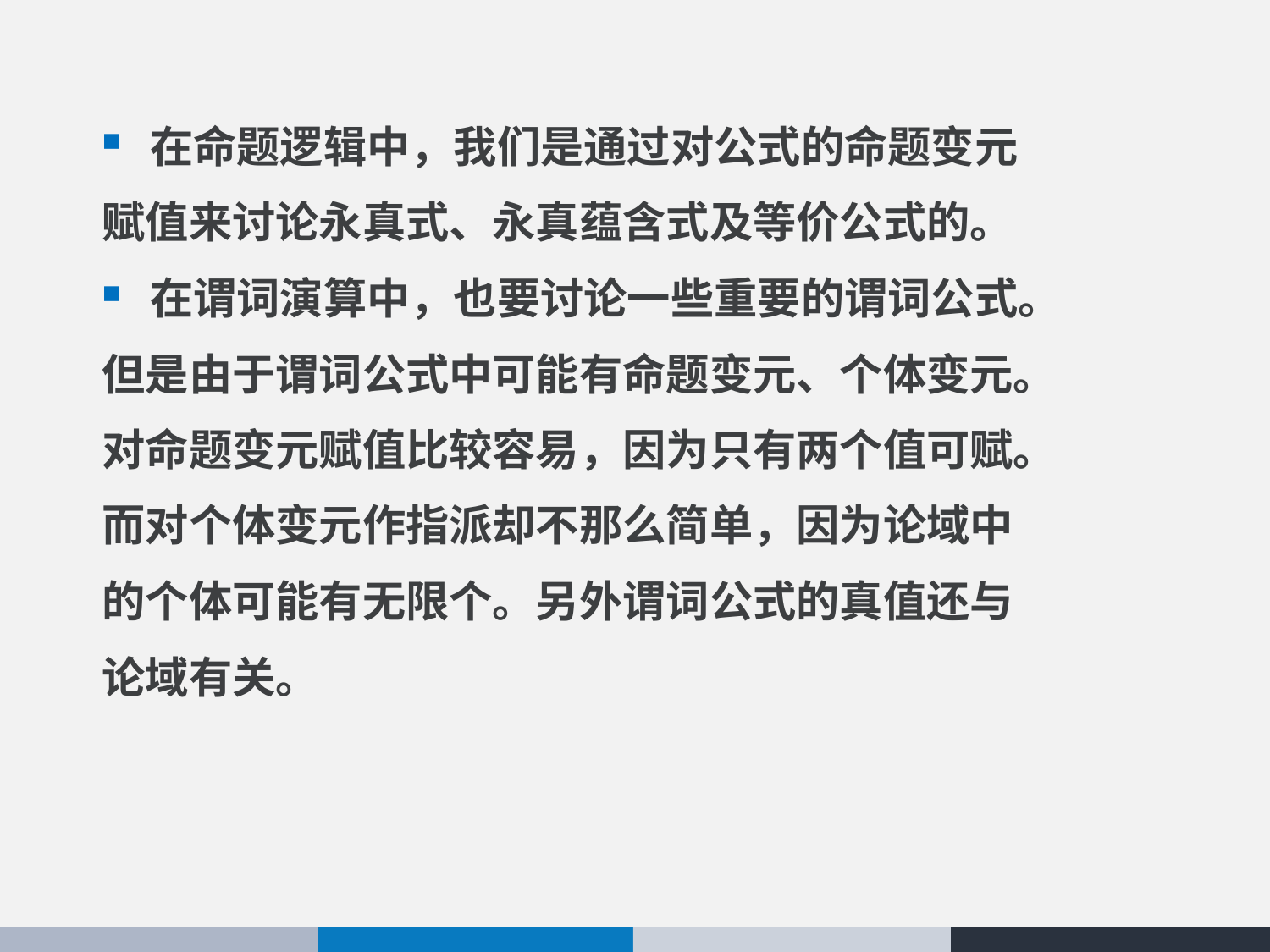

在命题逻辑中，我们是通过对公式的命题变元
赋值来讨论永真式、永真蕴含式及等价公式的。
在谓词演算中，也要讨论一些重要的谓词公式。
但是由于谓词公式中可能有命题变元、个体变元。
对命题变元赋值比较容易，因为只有两个值可赋。
而对个体变元作指派却不那么简单，因为论域中
的个体可能有无限个。另外谓词公式的真值还与
论域有关。